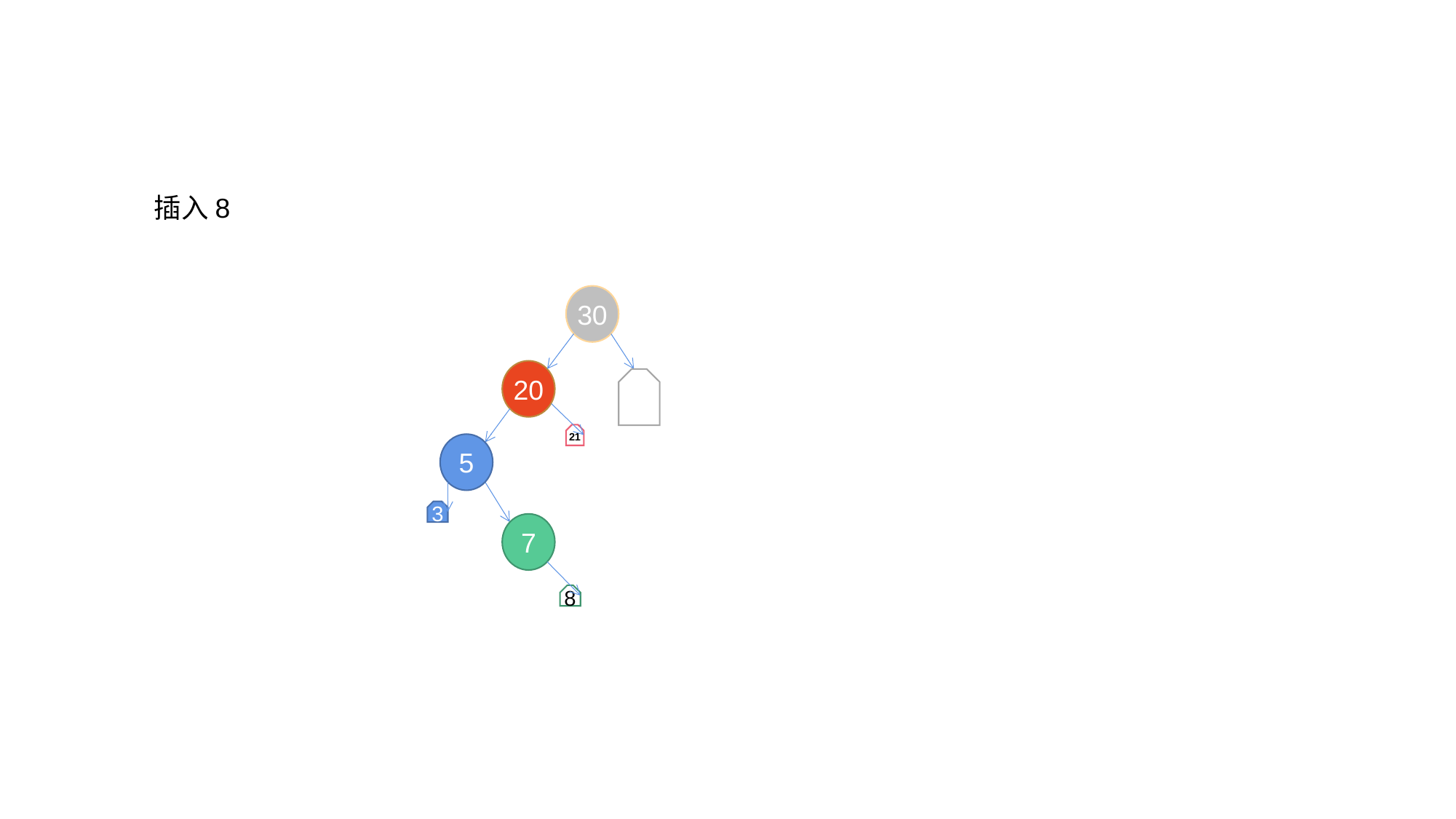

#
插入8
30
20

21
5
3
7
8